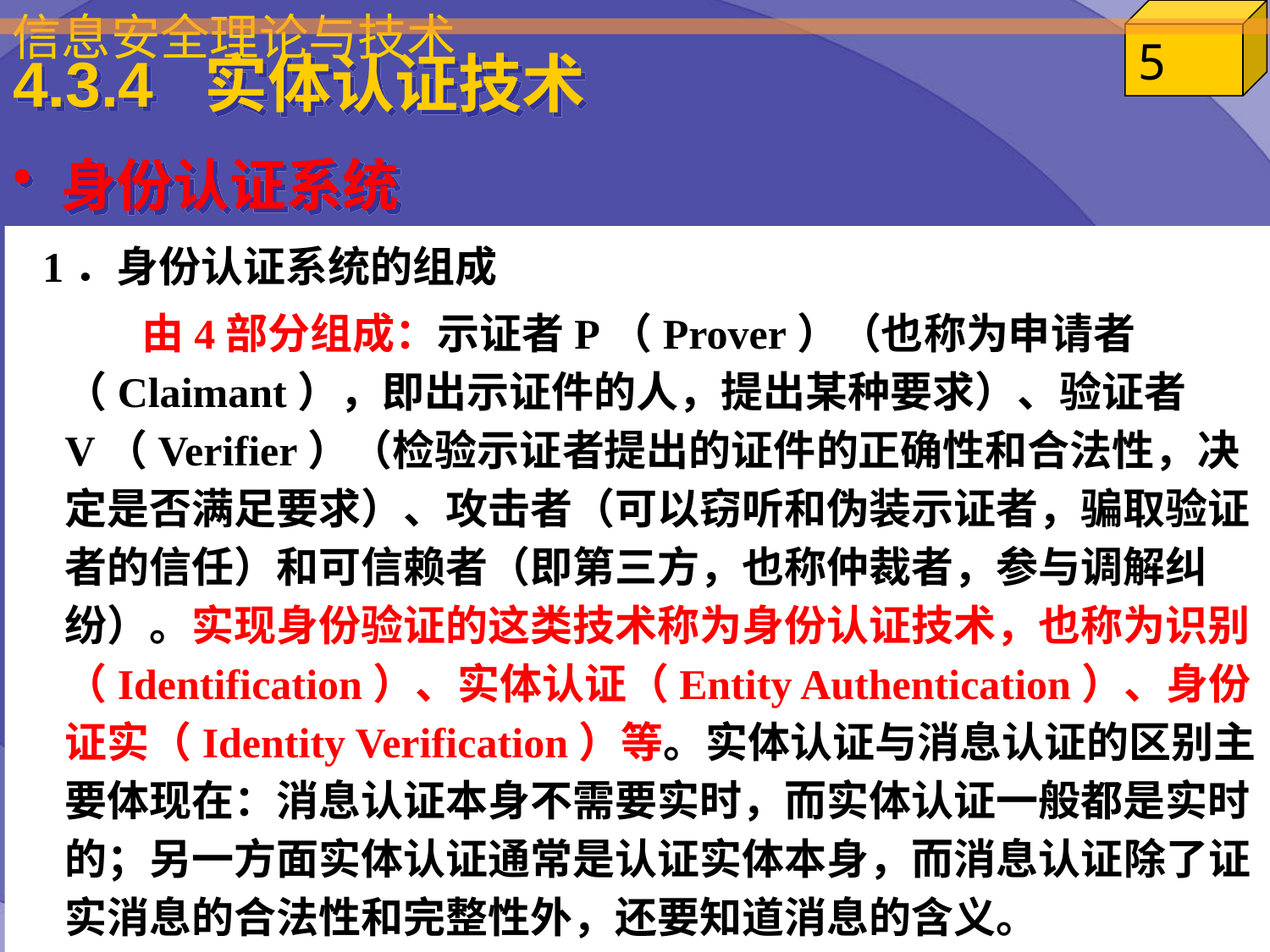

# 4.3.4  实体认证技术
身份认证系统
 1．身份认证系统的组成
            由4部分组成：示证者P（Prover）（也称为申请者（Claimant），即出示证件的人，提出某种要求）、验证者V（Verifier）（检验示证者提出的证件的正确性和合法性，决定是否满足要求）、攻击者（可以窃听和伪装示证者，骗取验证者的信任）和可信赖者（即第三方，也称仲裁者，参与调解纠纷）。实现身份验证的这类技术称为身份认证技术，也称为识别（Identification）、实体认证（Entity Authentication）、身份证实（Identity Verification）等。实体认证与消息认证的区别主要体现在：消息认证本身不需要实时，而实体认证一般都是实时的；另一方面实体认证通常是认证实体本身，而消息认证除了证实消息的合法性和完整性外，还要知道消息的含义。
57
2023/4/16